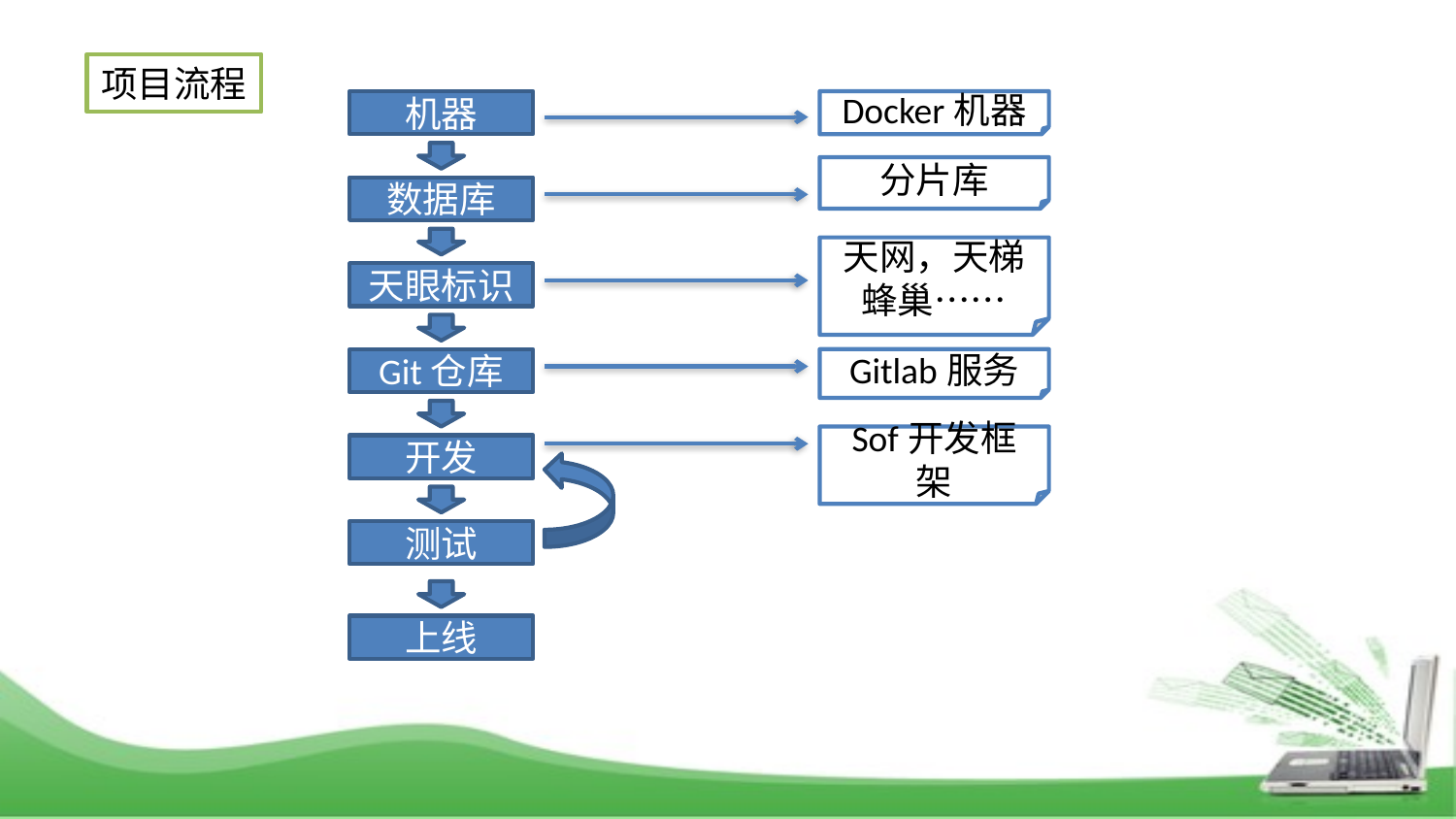

项目流程
机器
Docker机器

分片库
数据库

天网，天梯
蜂巢……
天眼标识

Git仓库
Gitlab服务

Sof开发框架
开发

测试

上线